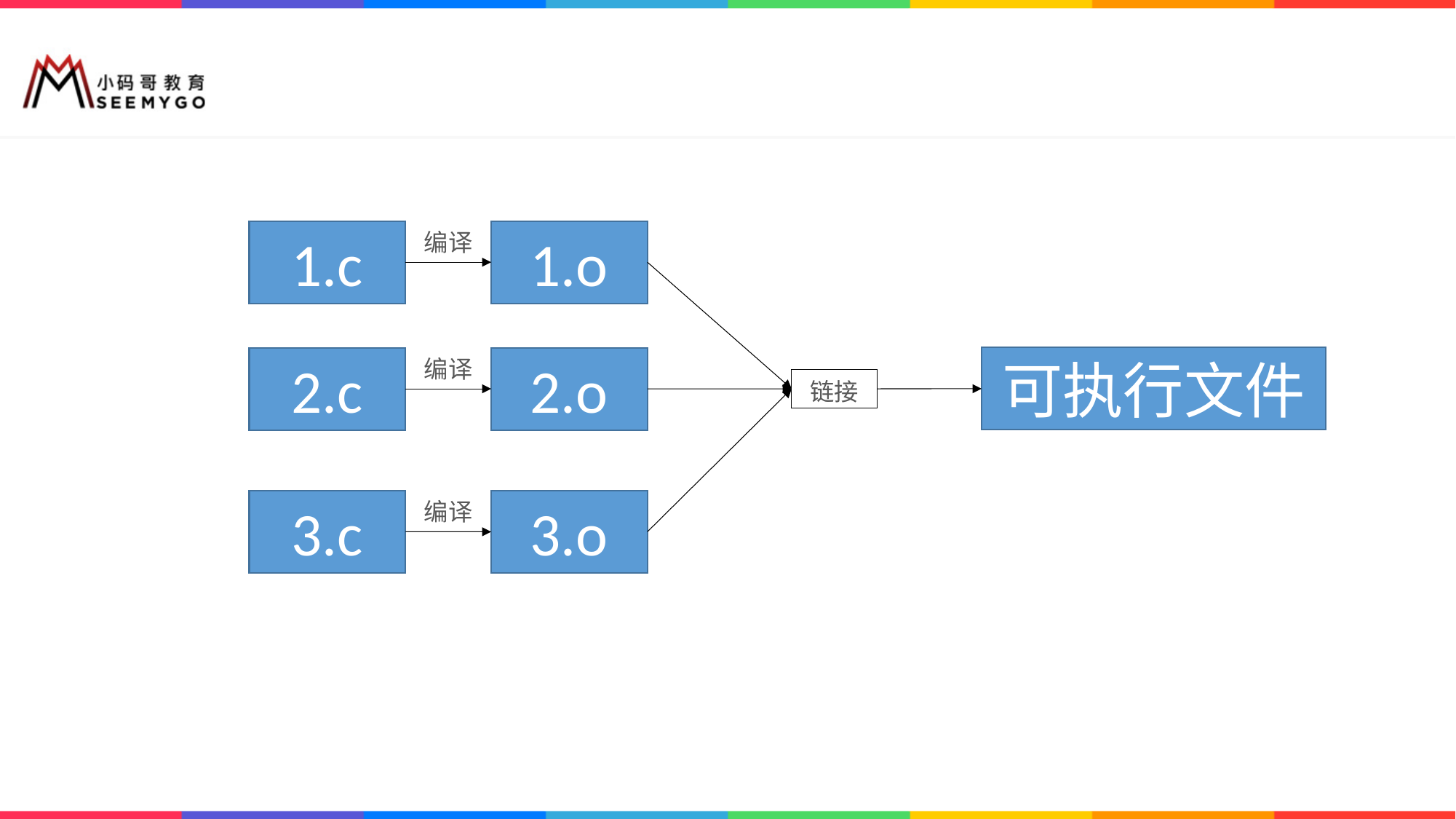

编译
1.c
1.o
编译
可执行文件
2.c
2.o
链接
编译
3.o
3.c